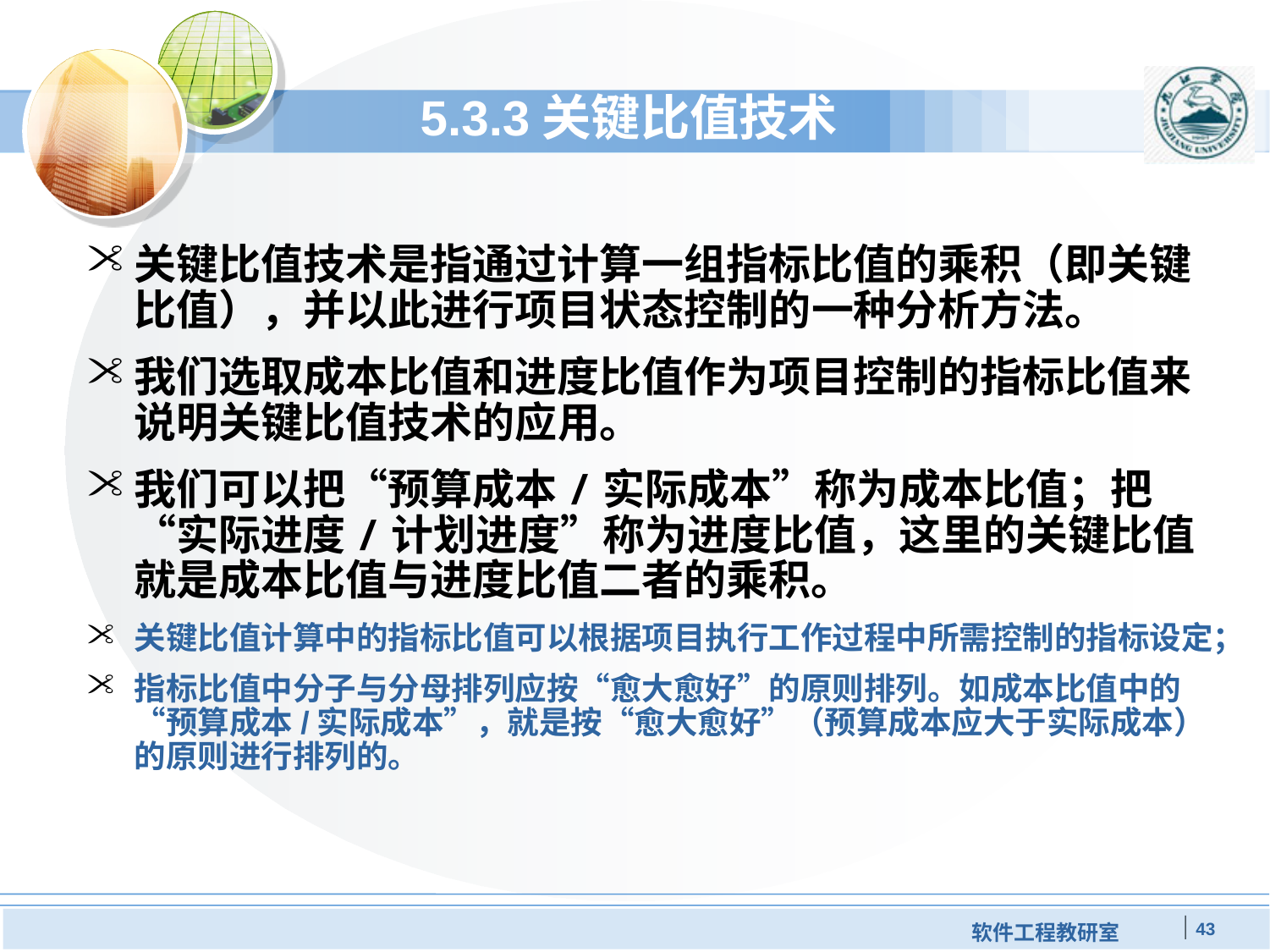

# 5.3.3关键比值技术
关键比值技术是指通过计算一组指标比值的乘积（即关键比值），并以此进行项目状态控制的一种分析方法。
我们选取成本比值和进度比值作为项目控制的指标比值来说明关键比值技术的应用。
我们可以把“预算成本/实际成本”称为成本比值；把“实际进度/计划进度”称为进度比值，这里的关键比值就是成本比值与进度比值二者的乘积。
关键比值计算中的指标比值可以根据项目执行工作过程中所需控制的指标设定；
指标比值中分子与分母排列应按“愈大愈好”的原则排列。如成本比值中的“预算成本/实际成本”，就是按“愈大愈好”（预算成本应大于实际成本）的原则进行排列的。